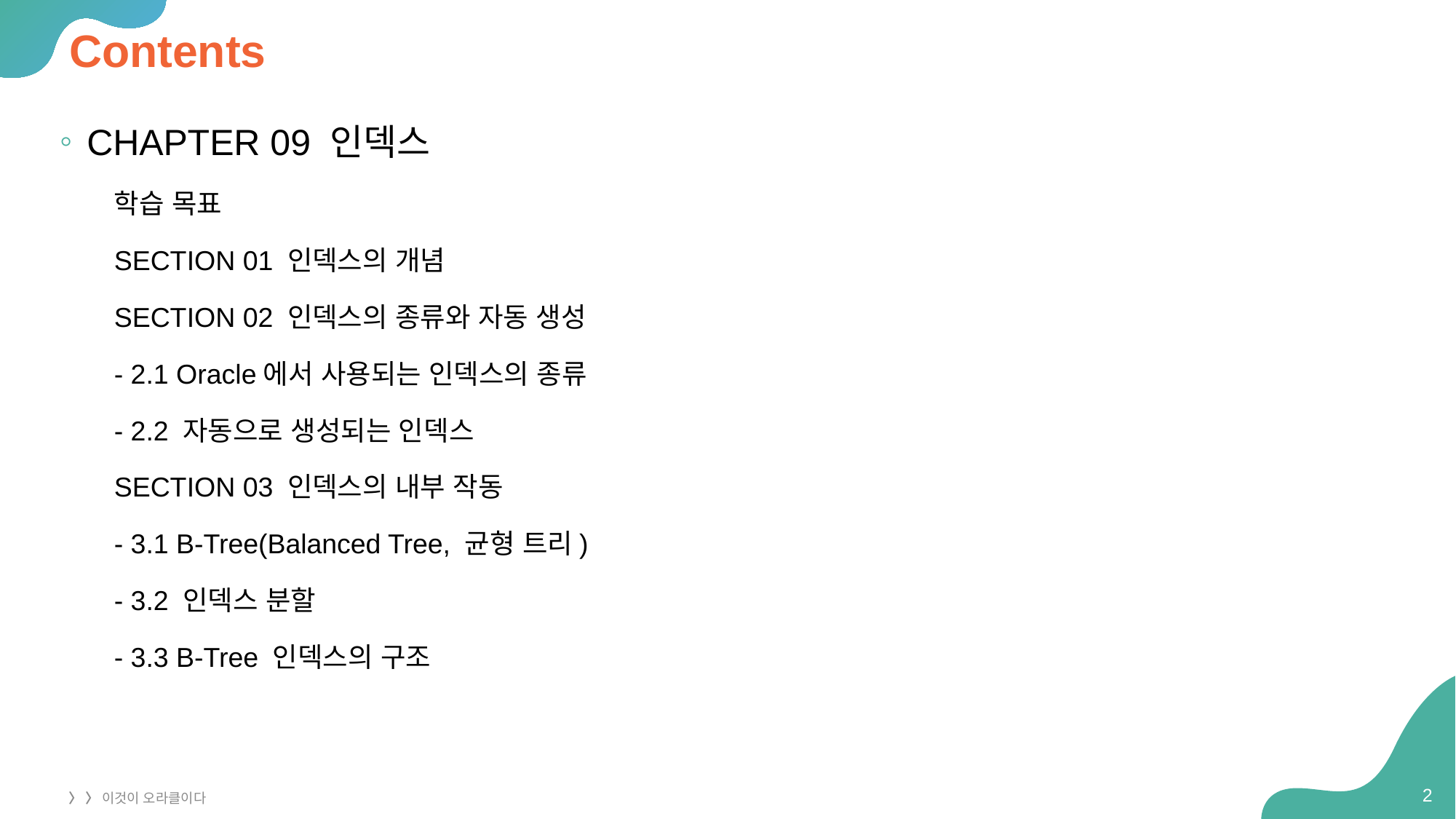

# Contents
CHAPTER 09 인덱스
학습 목표
SECTION 01 인덱스의 개념
SECTION 02 인덱스의 종류와 자동 생성
- 2.1 Oracle에서 사용되는 인덱스의 종류
- 2.2 자동으로 생성되는 인덱스
SECTION 03 인덱스의 내부 작동
- 3.1 B-Tree(Balanced Tree, 균형 트리)
- 3.2 인덱스 분할
- 3.3 B-Tree 인덱스의 구조

2
〉 〉 이것이 오라클이다